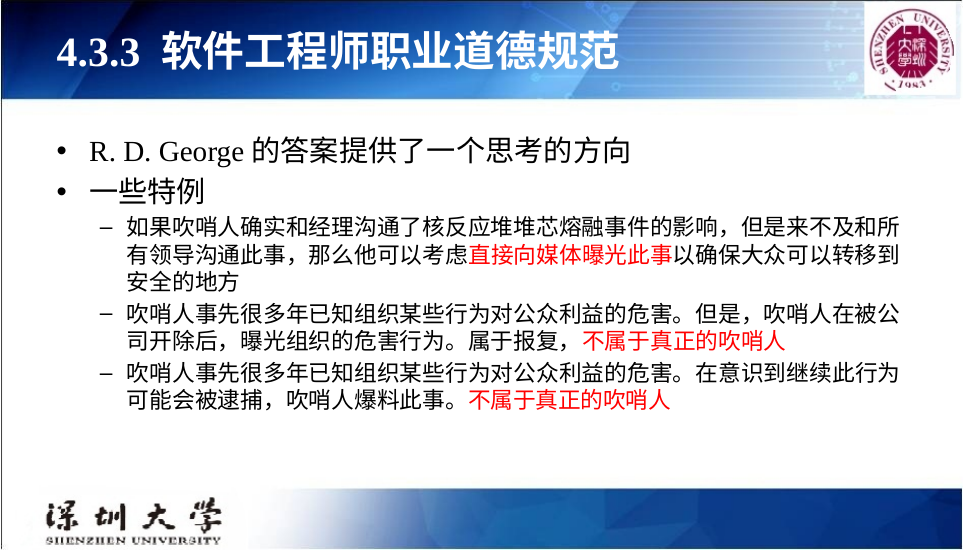

# 4.3.3 软件工程师职业道德规范
R. D. George的答案提供了一个思考的方向
一些特例
如果吹哨人确实和经理沟通了核反应堆堆芯熔融事件的影响，但是来不及和所有领导沟通此事，那么他可以考虑直接向媒体曝光此事以确保大众可以转移到安全的地方
吹哨人事先很多年已知组织某些行为对公众利益的危害。但是，吹哨人在被公司开除后，曝光组织的危害行为。属于报复，不属于真正的吹哨人
吹哨人事先很多年已知组织某些行为对公众利益的危害。在意识到继续此行为可能会被逮捕，吹哨人爆料此事。不属于真正的吹哨人
45